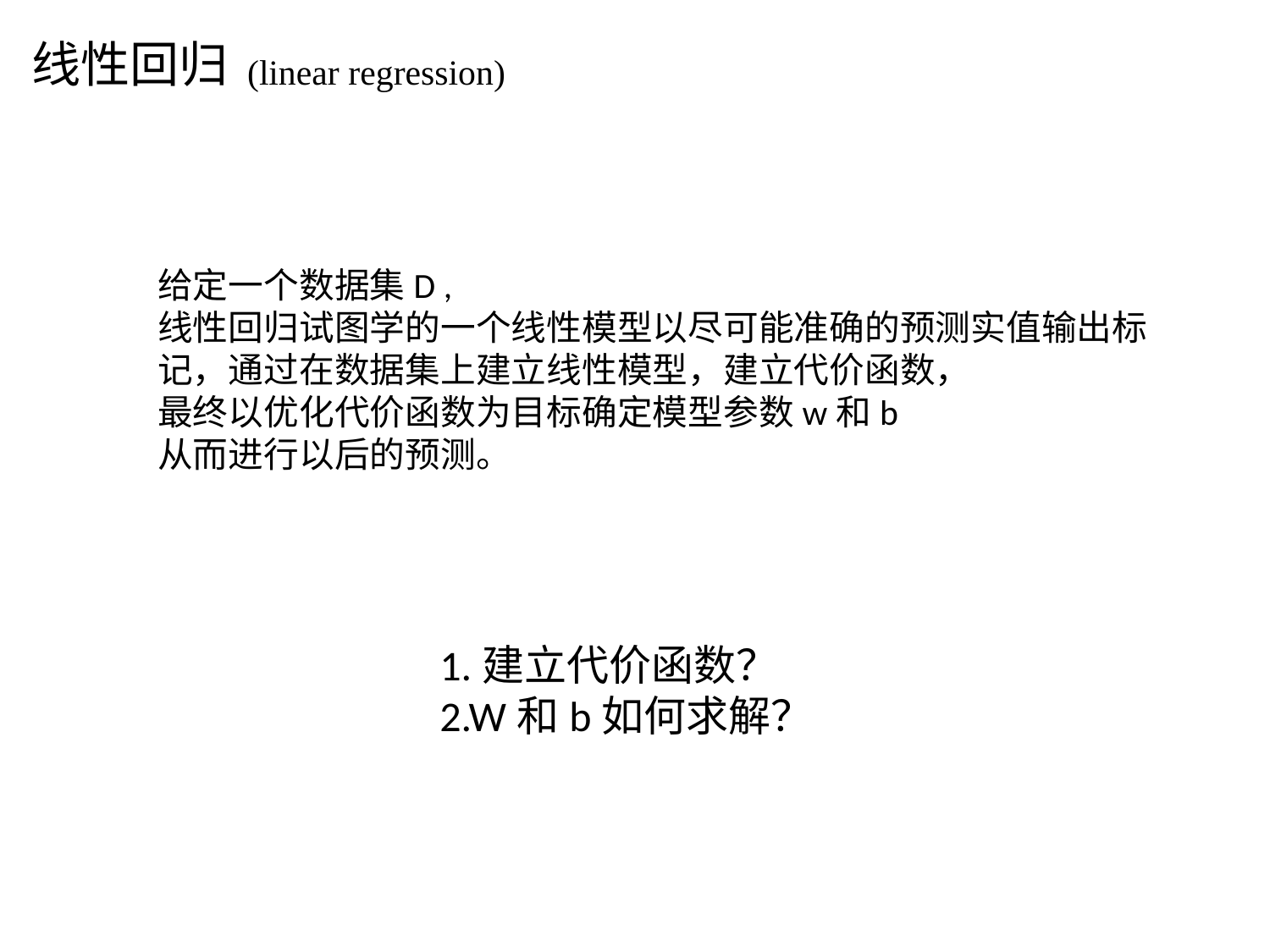

线性回归
(linear regression)

给定一个数据集D ,
线性回归试图学的一个线性模型以尽可能准确的预测实值输出标记，通过在数据集上建立线性模型，建立代价函数，
最终以优化代价函数为目标确定模型参数w和b
从而进行以后的预测。
1.建立代价函数？
2.W和b如何求解？